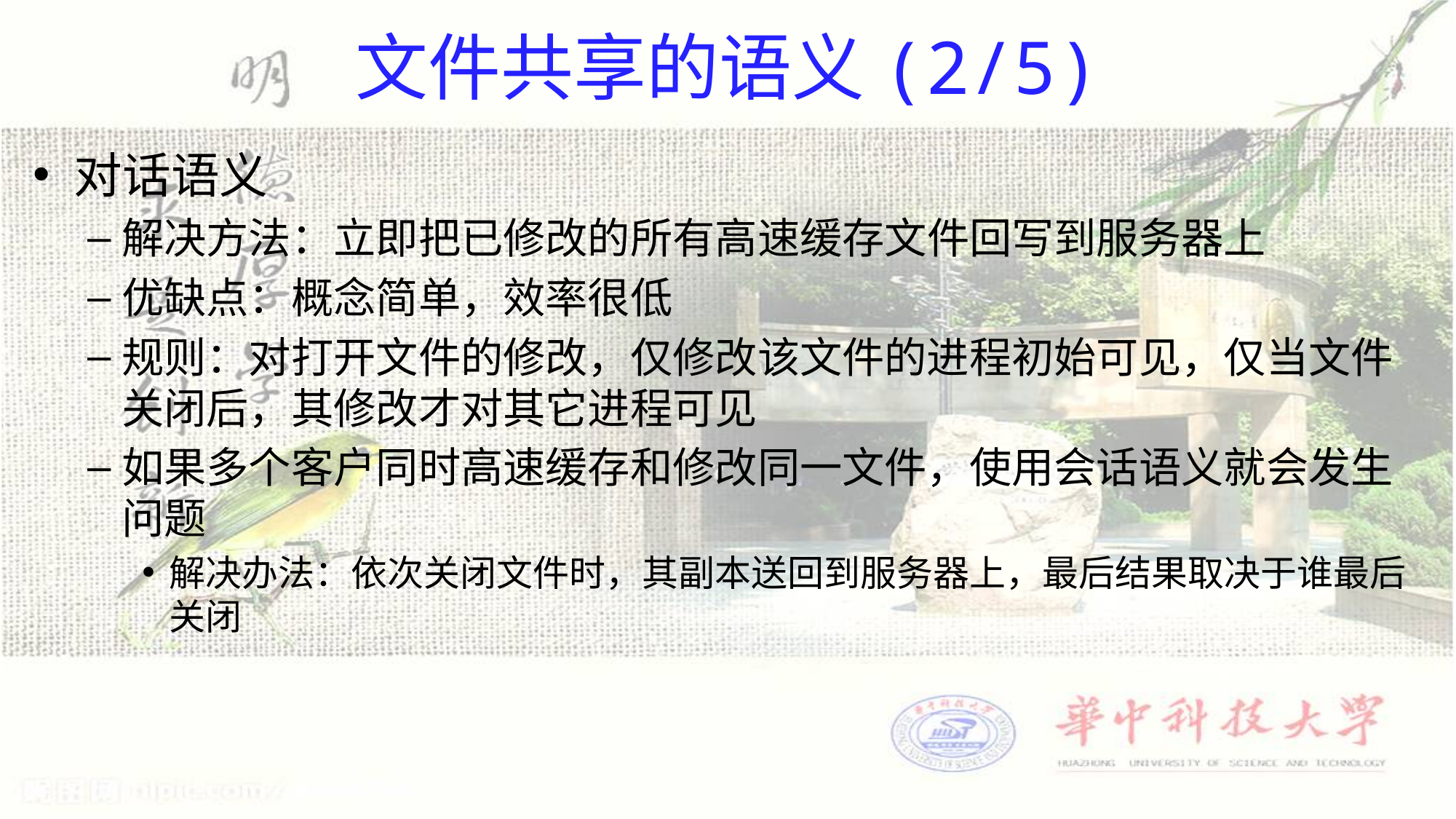

# 文件共享的语义(2/5)
对话语义
解决方法：立即把已修改的所有高速缓存文件回写到服务器上
优缺点：概念简单，效率很低
规则：对打开文件的修改，仅修改该文件的进程初始可见，仅当文件关闭后，其修改才对其它进程可见
如果多个客户同时高速缓存和修改同一文件，使用会话语义就会发生问题
解决办法：依次关闭文件时，其副本送回到服务器上，最后结果取决于谁最后关闭